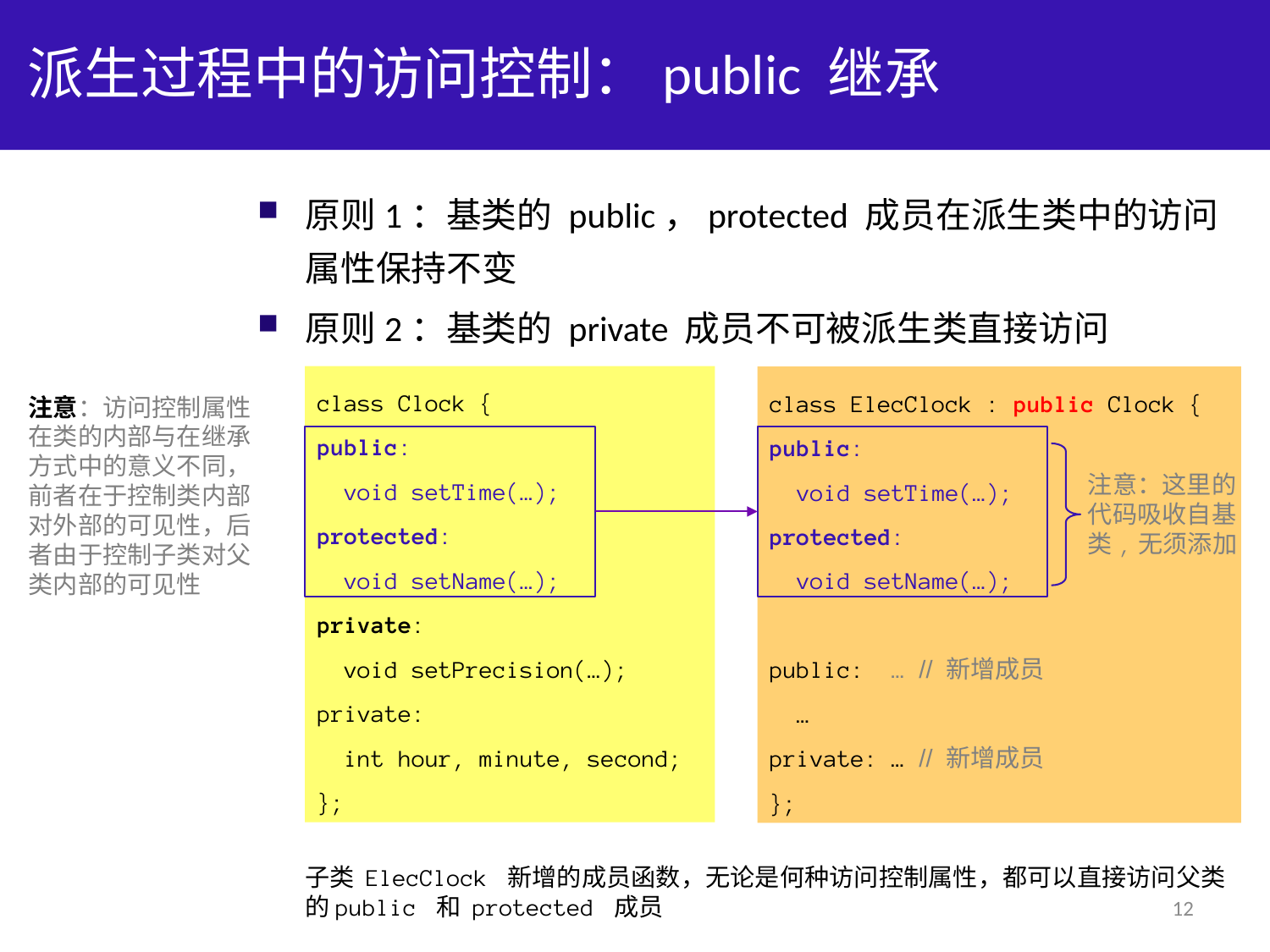

# 派生过程中的访问控制：public 继承
原则1：基类的 public，protected 成员在派生类中的访问属性保持不变
原则2：基类的 private 成员不可被派生类直接访问
class Clock {
public:
  void setTime(…);
protected:
  void setName(…);
private:
  void setPrecision(…);
private:
  int hour, minute, second;
};
class ElecClock : public Clock {
public:
  void setTime(…);
protected:
  void setName(…);

public:  … // 新增成员
  …
private: … // 新增成员
};
注意：访问控制属性
在类的内部与在继承
方式中的意义不同，
前者在于控制类内部
对外部的可见性，后
者由于控制子类对父
类内部的可见性

注意：这里的
代码吸收自基
类,无须添加
子类 ElecClock 新增的成员函数，无论是何种访问控制属性，都可以直接访问父类
的public 和 protected 成员
12